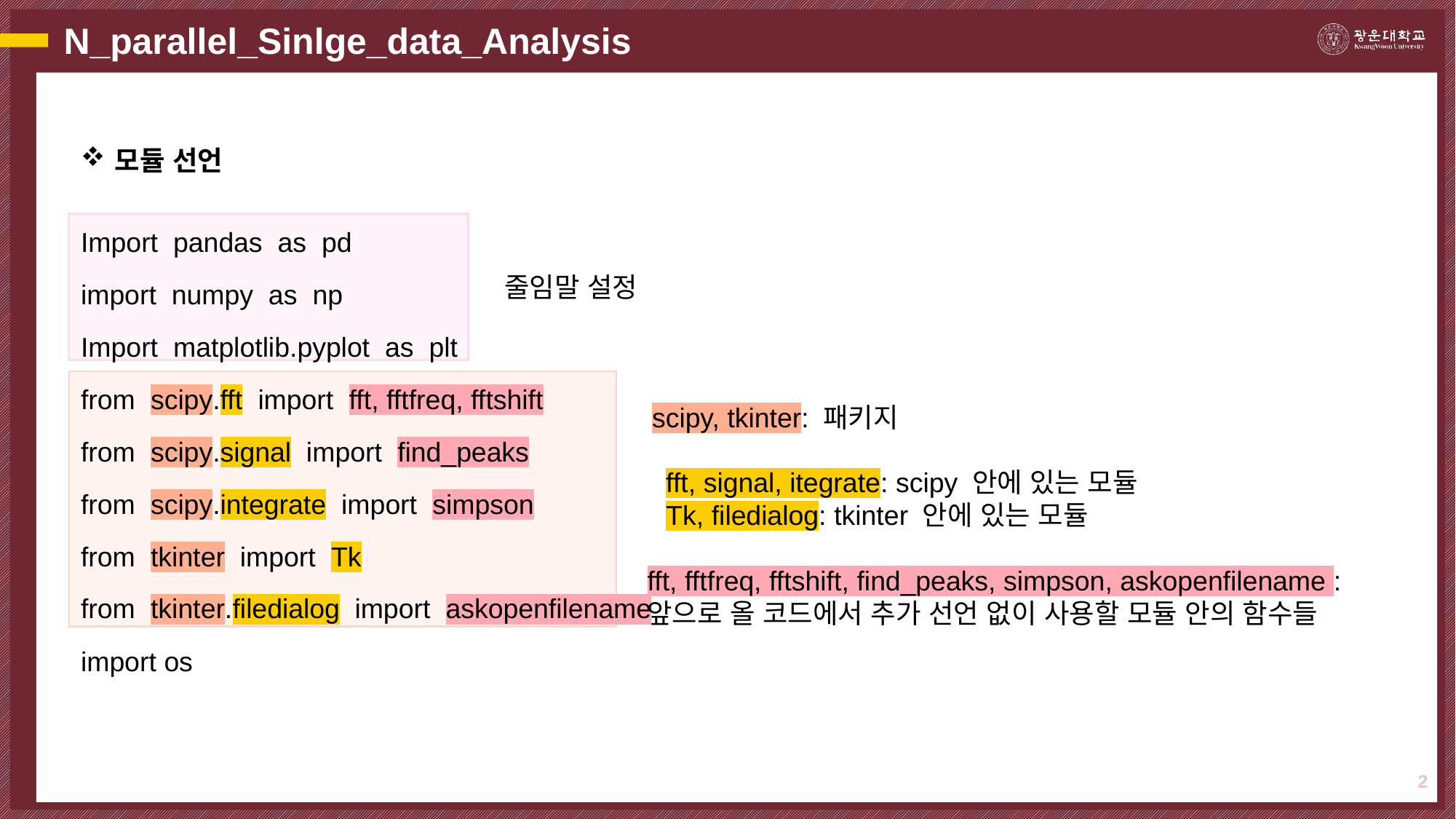

# N_parallel_Sinlge_data_Analysis
모듈 선언
Import  pandas  as  pd
import  numpy  as  np
Import  matplotlib.pyplot  as  plt
from  scipy.fft  import  fft, fftfreq, fftshift
from  scipy.signal  import  find_peaks
from  scipy.integrate  import  simpson
from  tkinter  import  Tk
from  tkinter.filedialog  import  askopenfilename
import os

줄임말 설정

scipy, tkinter: 패키지
fft, signal, itegrate: scipy 안에 있는 모듈
Tk, filedialog: tkinter 안에 있는 모듈
fft, fftfreq, fftshift, find_peaks, simpson, askopenfilename :
앞으로 올 코드에서 추가 선언 없이 사용할 모듈 안의 함수들
2